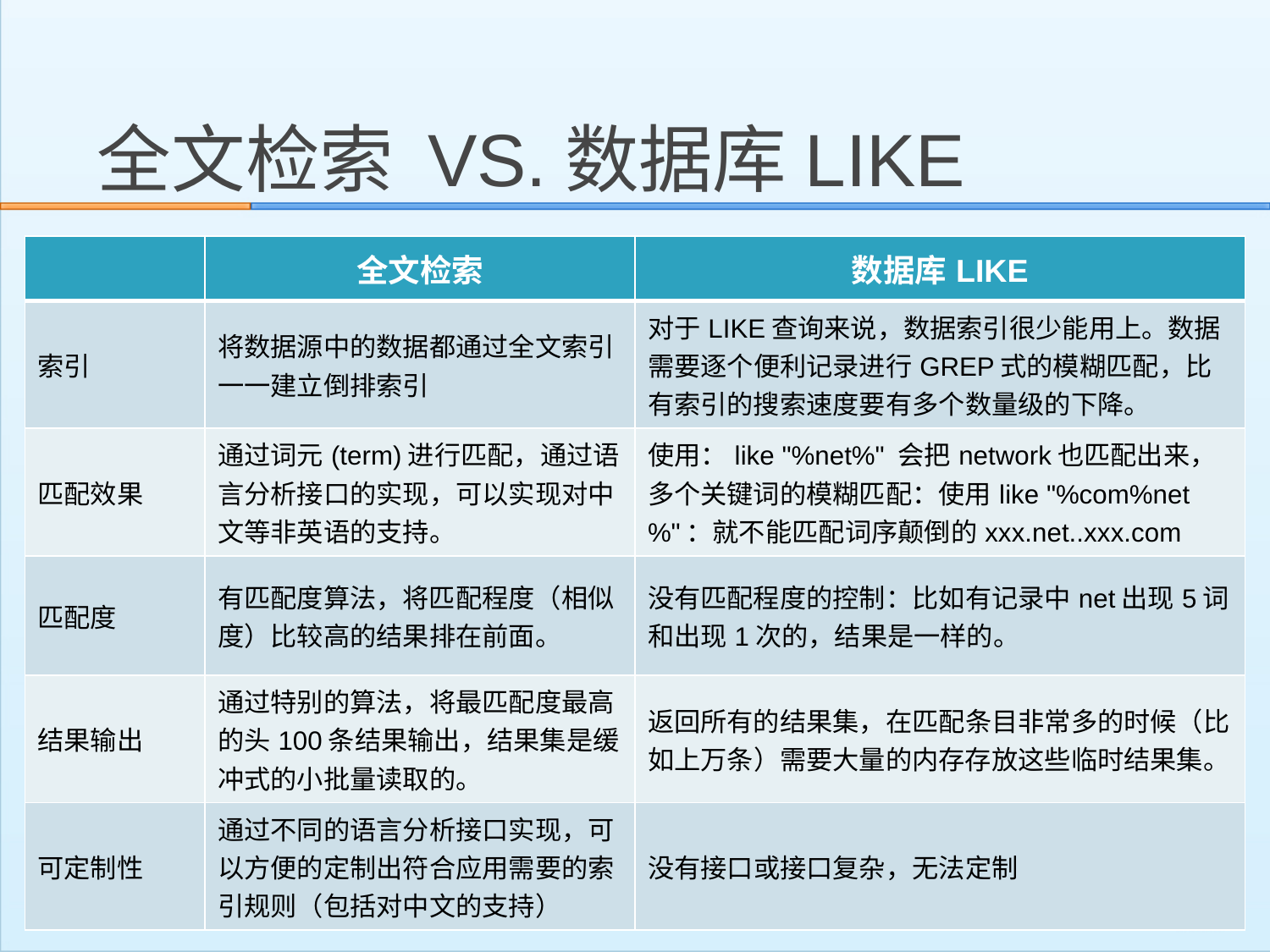

# 全文检索 VS.数据库LIKE
|  | 全文检索 | 数据库LIKE |
| --- | --- | --- |
| 索引 | 将数据源中的数据都通过全文索引一一建立倒排索引 | 对于LIKE查询来说，数据索引很少能用上。数据需要逐个便利记录进行GREP式的模糊匹配，比有索引的搜索速度要有多个数量级的下降。 |
| 匹配效果 | 通过词元(term)进行匹配，通过语言分析接口的实现，可以实现对中文等非英语的支持。 | 使用：like "%net%" 会把network也匹配出来， 多个关键词的模糊匹配：使用like "%com%net%"：就不能匹配词序颠倒的xxx.net..xxx.com |
| 匹配度 | 有匹配度算法，将匹配程度（相似度）比较高的结果排在前面。 | 没有匹配程度的控制：比如有记录中net出现5词和出现1次的，结果是一样的。 |
| 结果输出 | 通过特别的算法，将最匹配度最高的头100条结果输出，结果集是缓冲式的小批量读取的。 | 返回所有的结果集，在匹配条目非常多的时候（比如上万条）需要大量的内存存放这些临时结果集。 |
| 可定制性 | 通过不同的语言分析接口实现，可以方便的定制出符合应用需要的索引规则（包括对中文的支持） | 没有接口或接口复杂，无法定制 |